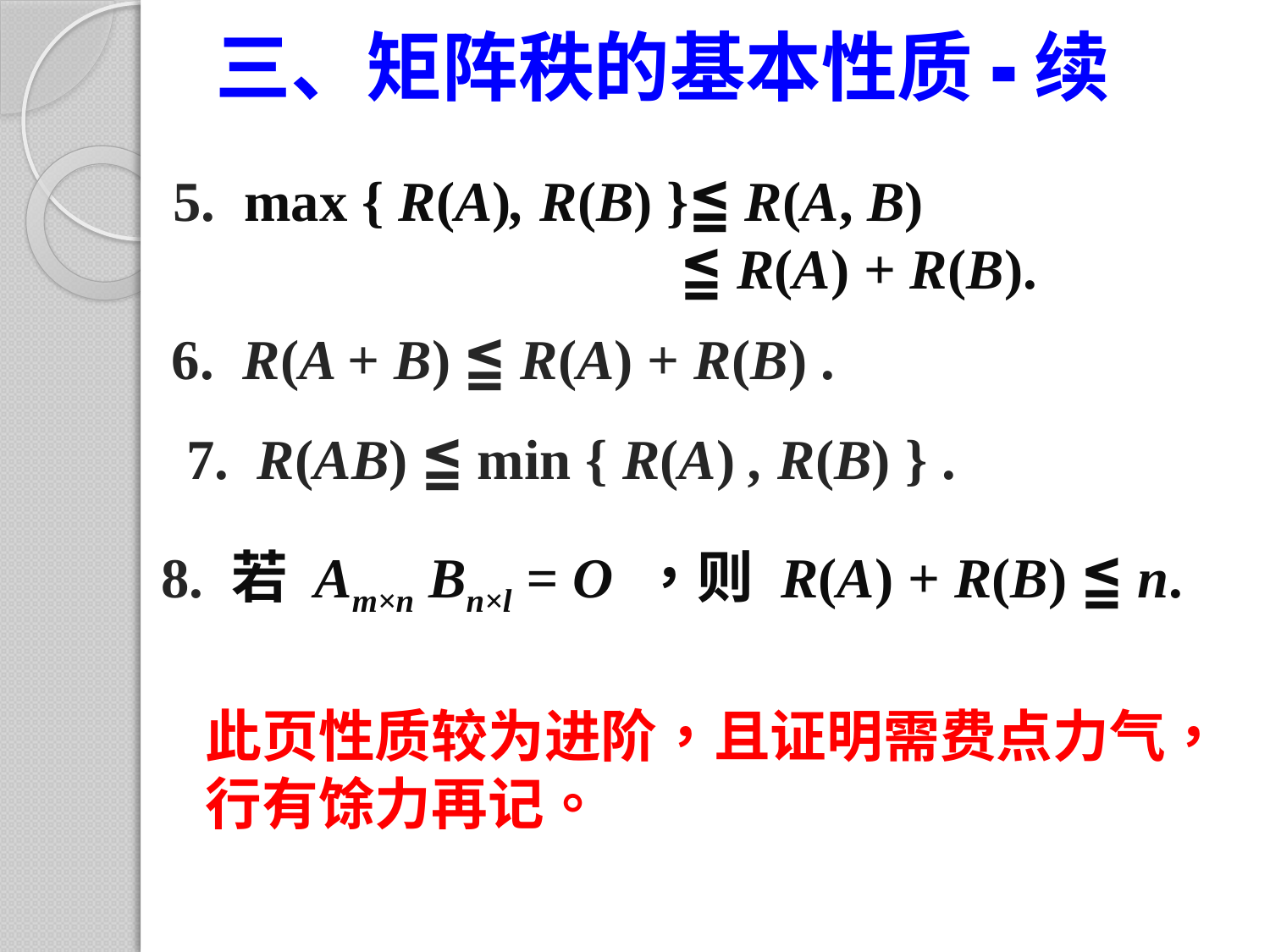

# 三、矩阵秩的基本性质-续
5.  max { R(A), R(B) }≦ R(A, B)
 				≦ R(A) + R(B).
6.  R(A + B) ≦ R(A) + R(B) .
7.  R(AB) ≦ min { R(A) , R(B) } .
8. 若 Am×n Bn×l = O ，则 R(A) + R(B) ≦ n.
此页性质较为进阶，且证明需费点力气，
行有馀力再记。